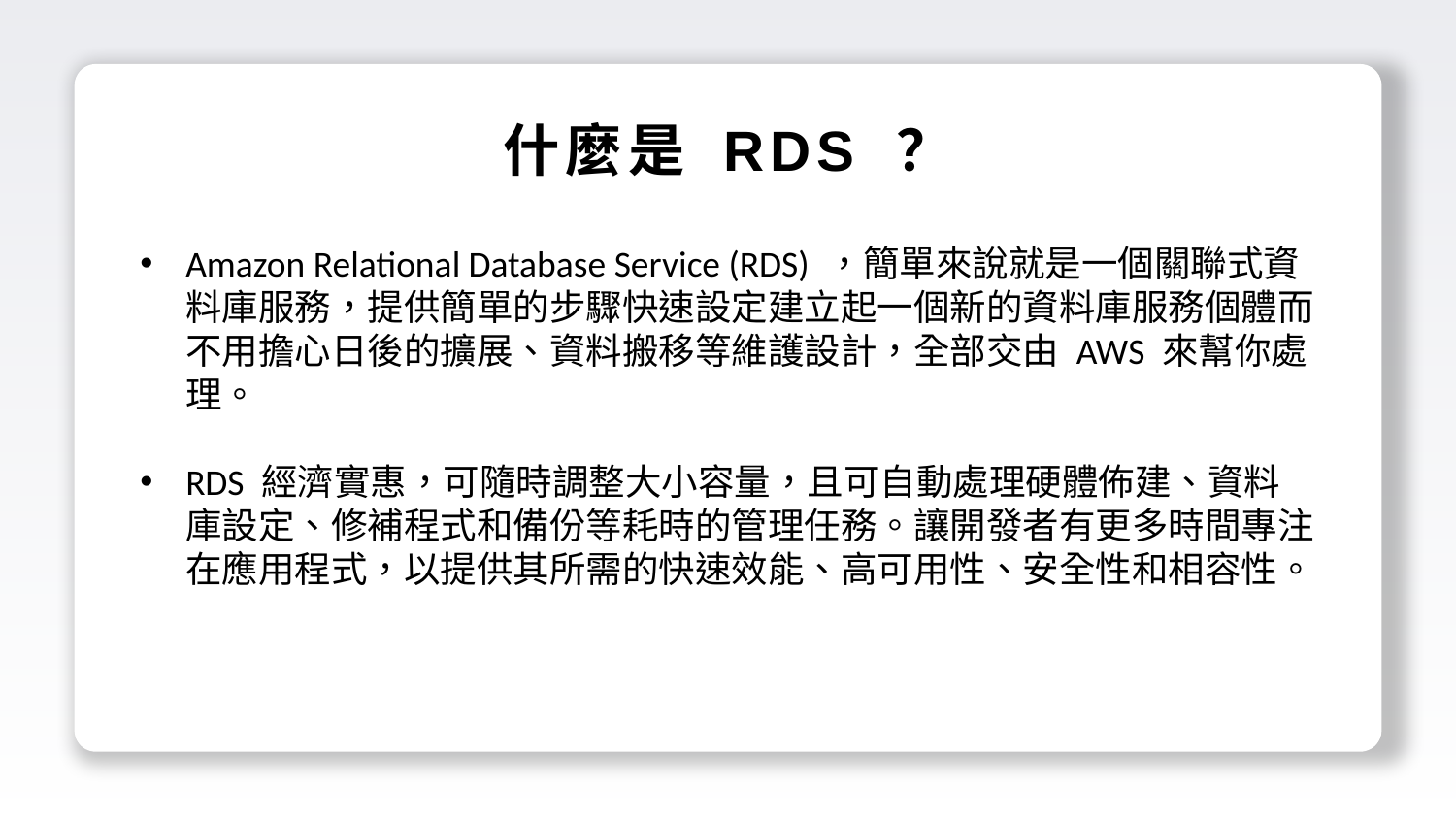

什麼是 RDS ？
Amazon Relational Database Service (RDS) ，簡單來說就是一個關聯式資料庫服務，提供簡單的步驟快速設定建立起一個新的資料庫服務個體而不用擔心日後的擴展、資料搬移等維護設計，全部交由 AWS 來幫你處理。

RDS 經濟實惠，可隨時調整大小容量，且可自動處理硬體佈建、資料庫設定、修補程式和備份等耗時的管理任務。讓開發者有更多時間專注在應用程式，以提供其所需的快速效能、高可用性、安全性和相容性。